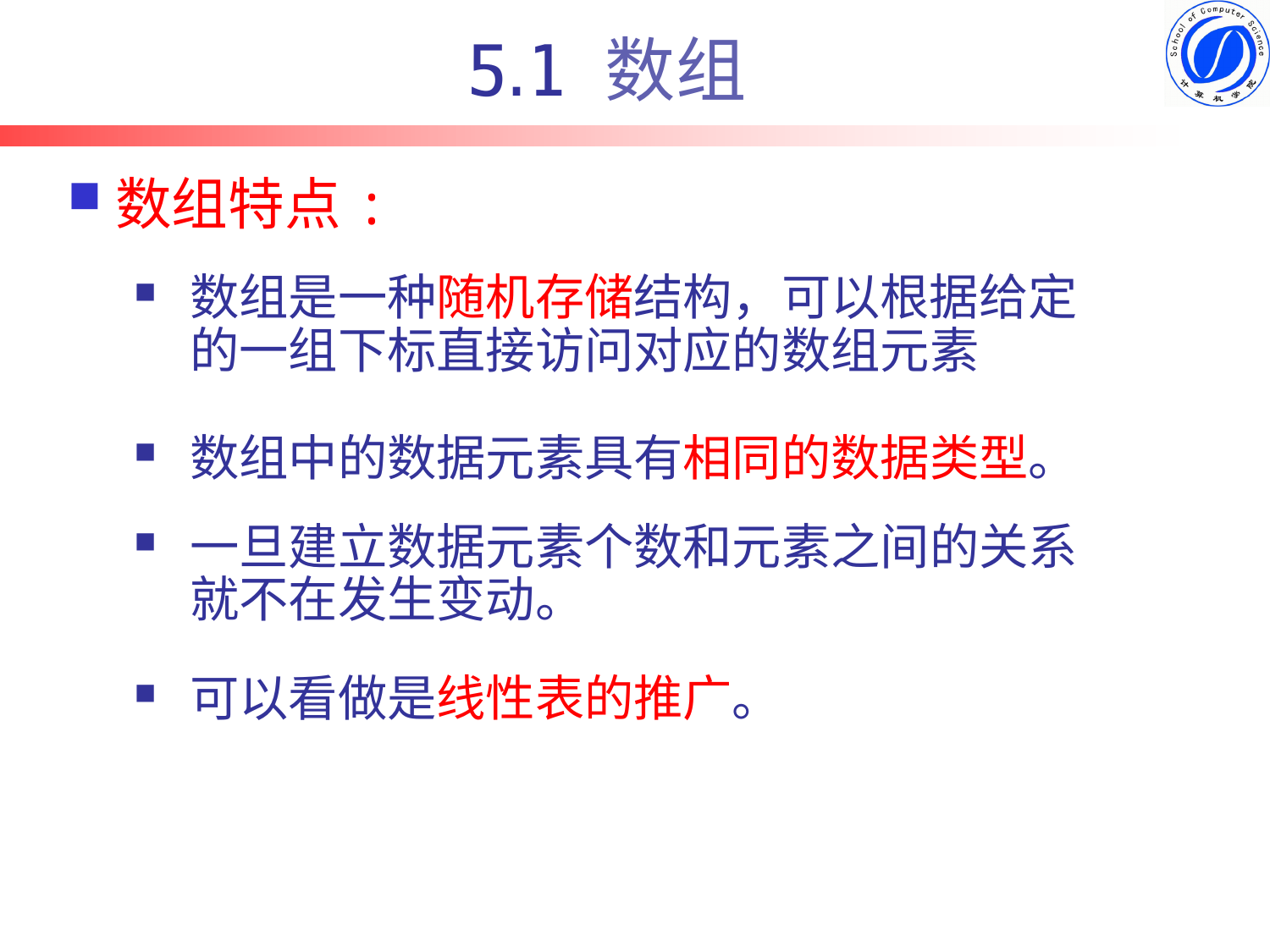

5.1 数组
数组特点:

数组是一种随机存储结构，可以根据给定的一组下标直接访问对应的数组元素
数组中的数据元素具有相同的数据类型。
一旦建立数据元素个数和元素之间的关系就不在发生变动。
可以看做是线性表的推广。